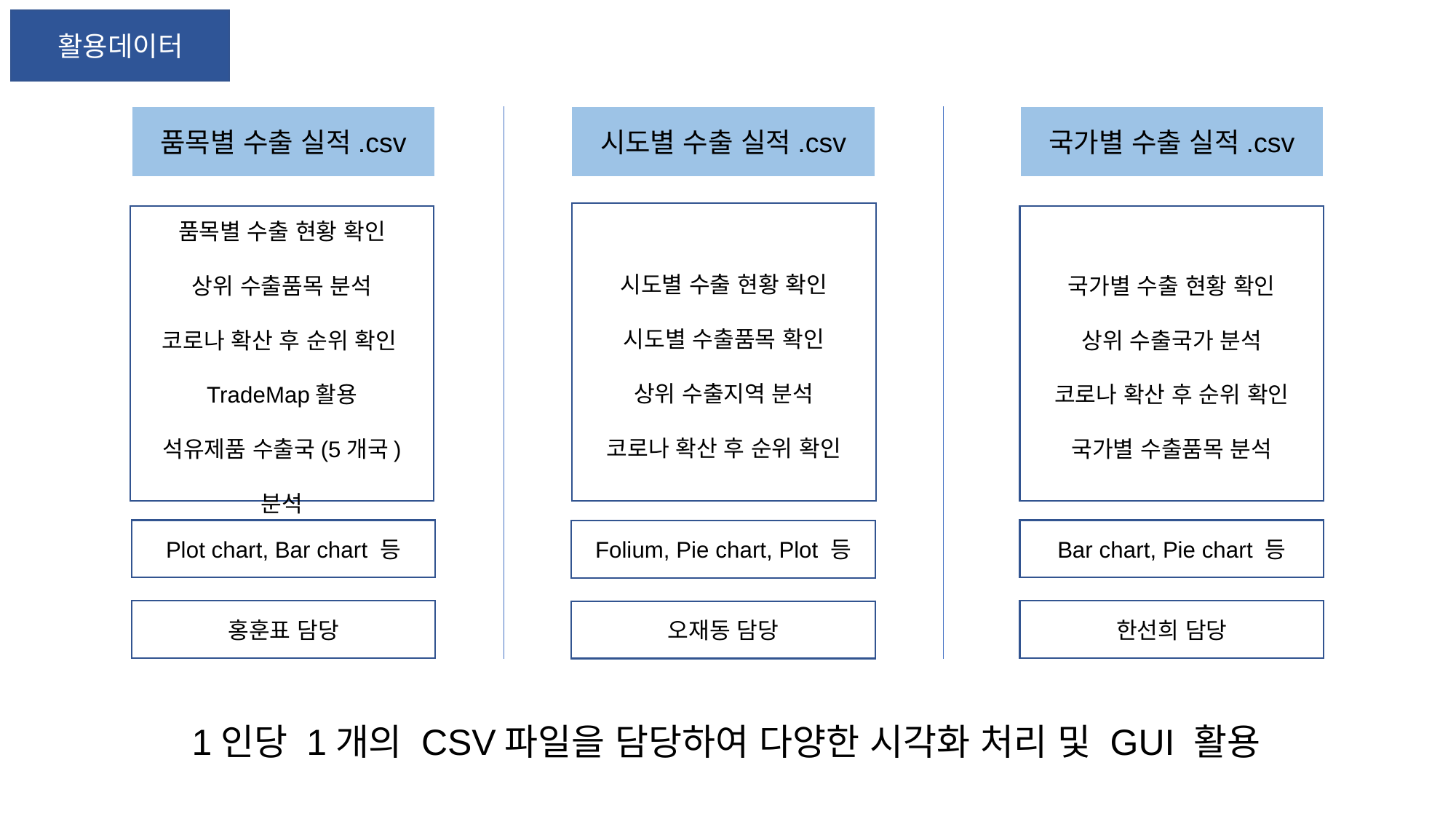

활용데이터
품목별 수출 실적.csv
시도별 수출 실적.csv
국가별 수출 실적.csv
시도별 수출 현황 확인
시도별 수출품목 확인
상위 수출지역 분석
코로나 확산 후 순위 확인
품목별 수출 현황 확인
상위 수출품목 분석
코로나 확산 후 순위 확인TradeMap활용
석유제품 수출국(5개국) 분석
국가별 수출 현황 확인
상위 수출국가 분석
코로나 확산 후 순위 확인
국가별 수출품목 분석
Plot chart, Bar chart 등
Bar chart, Pie chart 등
Folium, Pie chart, Plot 등
홍훈표 담당
한선희 담당
오재동 담당
1인당 1개의 CSV파일을 담당하여 다양한 시각화 처리 및 GUI 활용